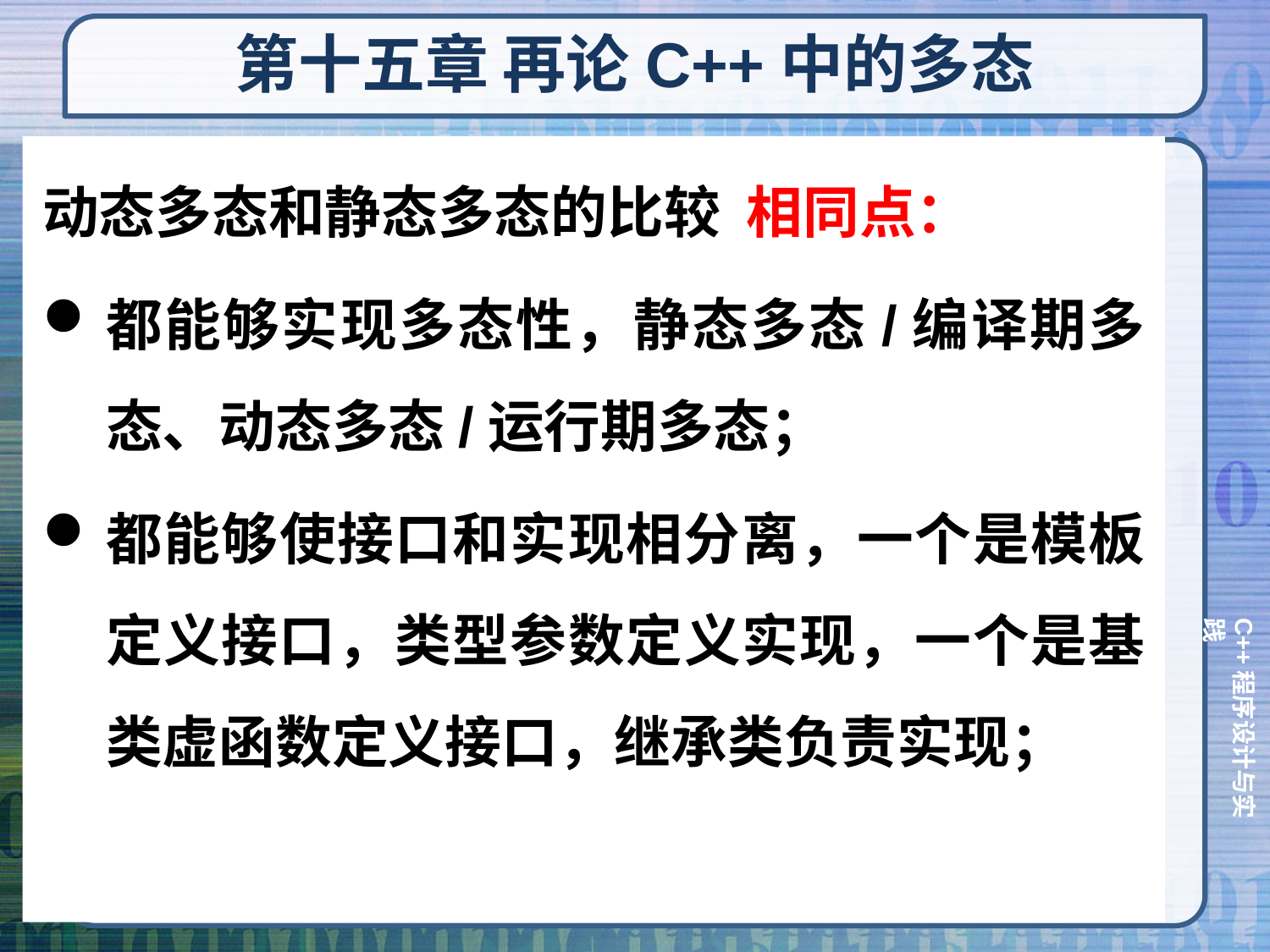

# 第十五章 再论C++中的多态
动态多态和静态多态的比较  相同点：
都能够实现多态性，静态多态/编译期多态、动态多态/运行期多态；
都能够使接口和实现相分离，一个是模板定义接口，类型参数定义实现，一个是基类虚函数定义接口，继承类负责实现；